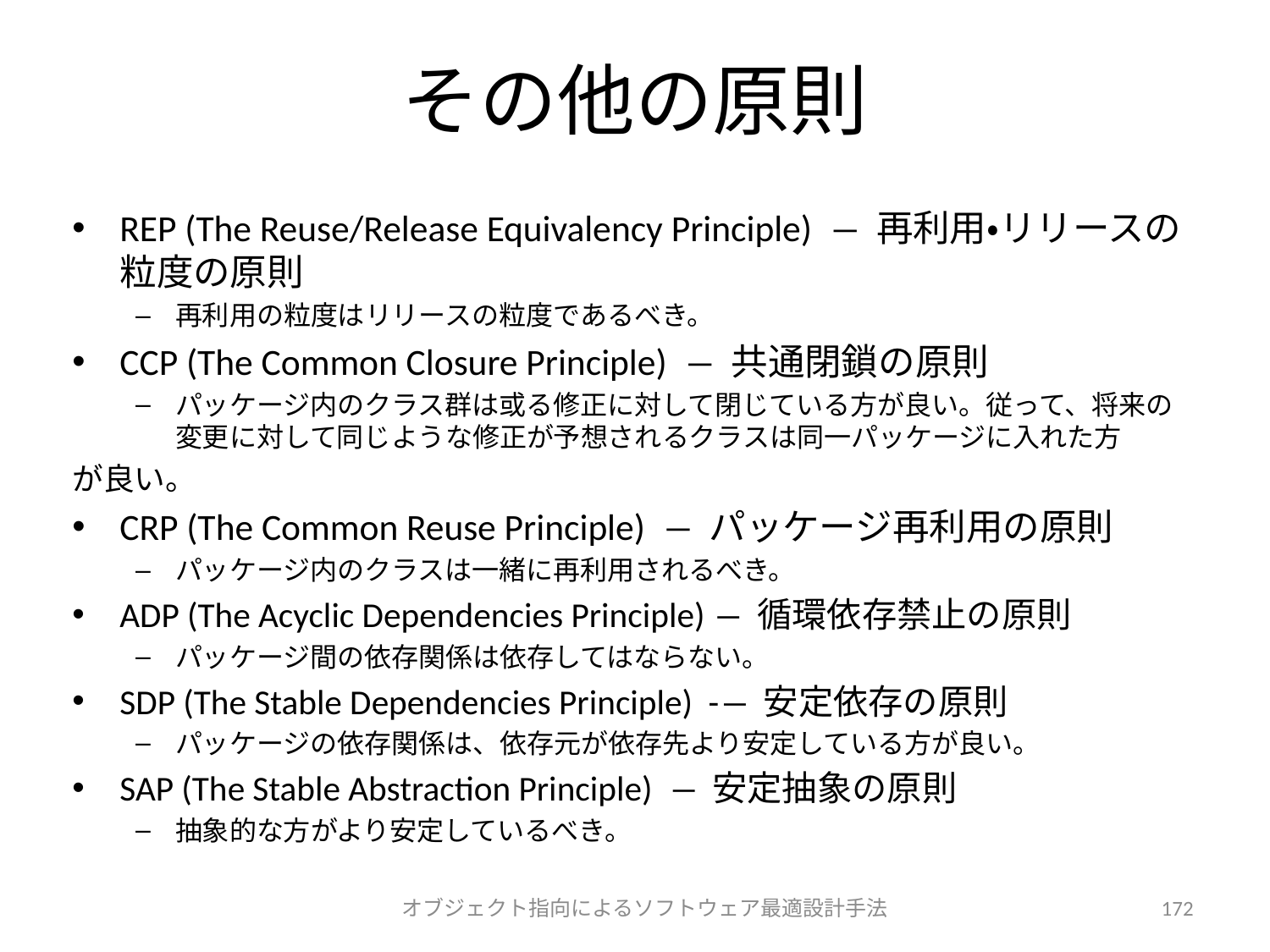

# その他の原則
REP (The Reuse/Release Equivalency Principle)  ― 再利用・リリースの粒度の原則
再利用の粒度はリリースの粒度であるべき。
CCP (The Common Closure Principle)  ― 共通閉鎖の原則
パッケージ内のクラス群は或る修正に対して閉じている方が良い。従って、将来の変更に対して同じような修正が予想されるクラスは同一パッケージに入れた方
が良い。
CRP (The Common Reuse Principle)  ― パッケージ再利用の原則
パッケージ内のクラスは一緒に再利用されるべき。
ADP (The Acyclic Dependencies Principle) ― 循環依存禁止の原則
パッケージ間の依存関係は依存してはならない。
SDP (The Stable Dependencies Principle)  -― 安定依存の原則
パッケージの依存関係は、依存元が依存先より安定している方が良い。
SAP (The Stable Abstraction Principle)  ― 安定抽象の原則
抽象的な方がより安定しているべき。
オブジェクト指向によるソフトウェア最適設計手法
172